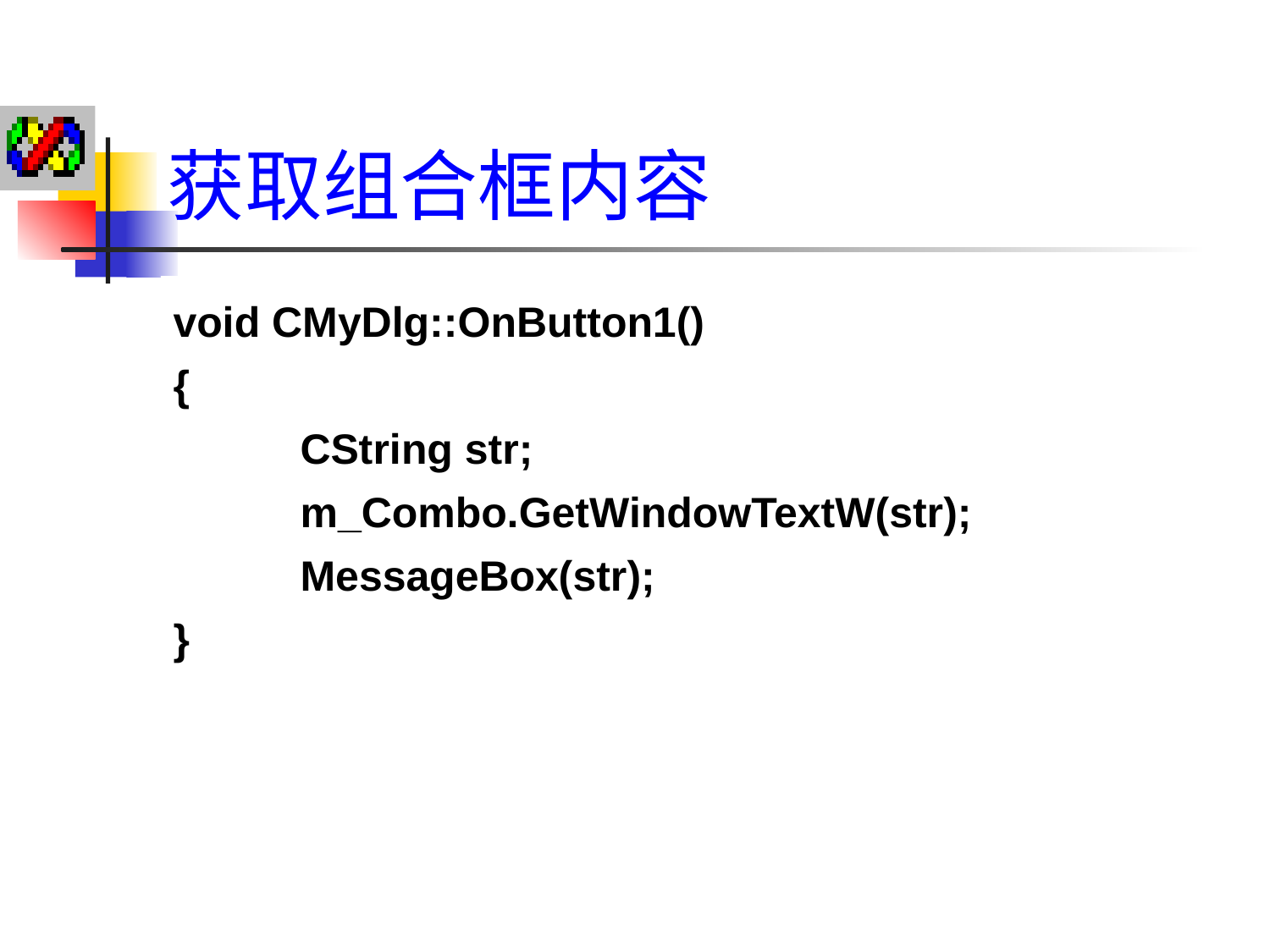

获取组合框内容
void CMyDlg::OnButton1()
{
	CString str;
	m_Combo.GetWindowTextW(str);
	MessageBox(str);
}